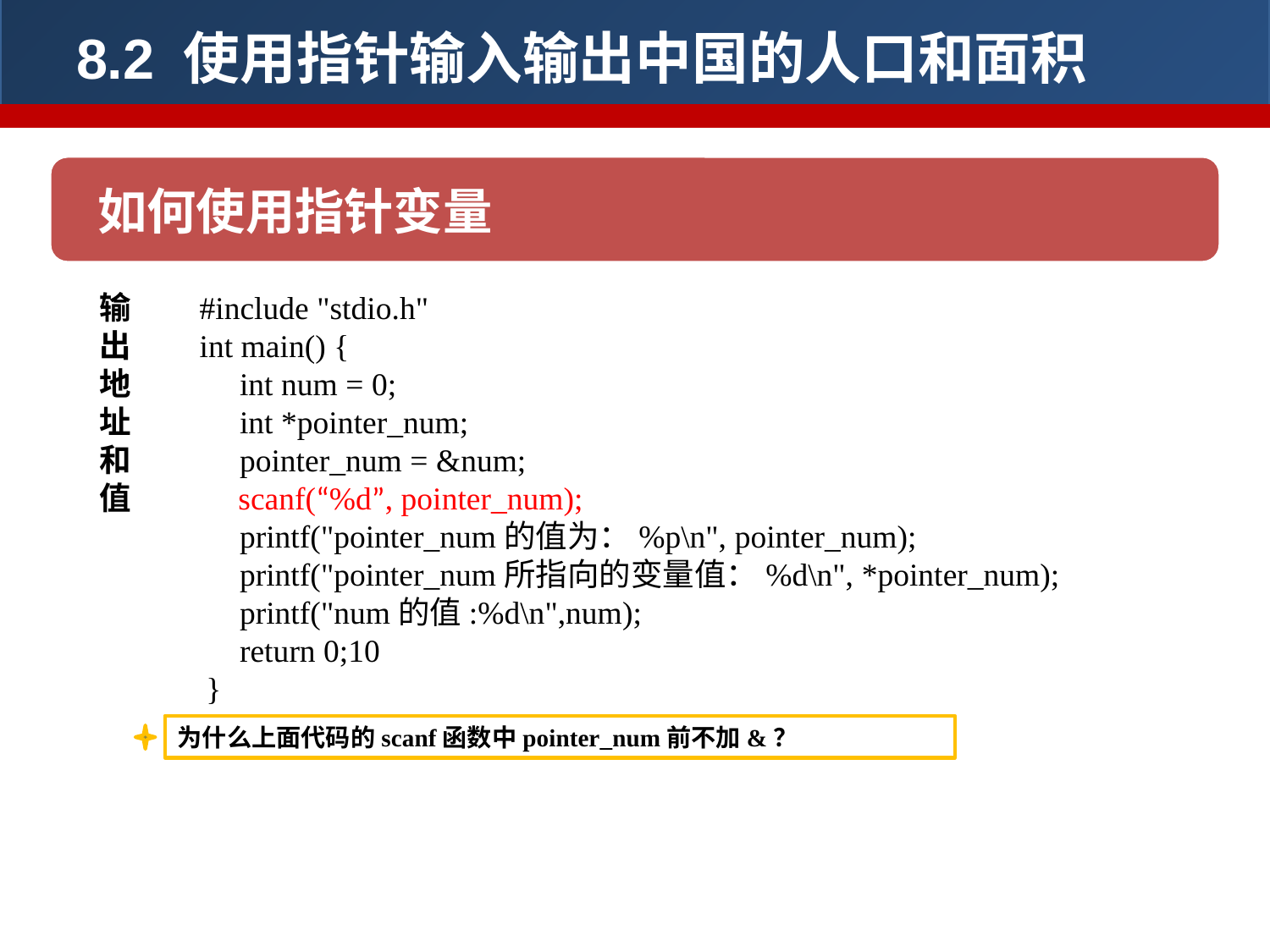

8.2 使用指针输入输出中国的人口和面积
如何使用指针变量
	#include "stdio.h"
	int main() {
	     int num = 0;
	     int *pointer_num;
	     pointer_num = &num;
                scanf(“%d”, pointer_num);
	     printf("pointer_num的值为：%p\n", pointer_num);
	     printf("pointer_num所指向的变量值：%d\n", *pointer_num);
	     printf("num的值:%d\n",num);
	     return 0;10
            }
输出地址和值
为什么上面代码的scanf函数中pointer_num前不加&？